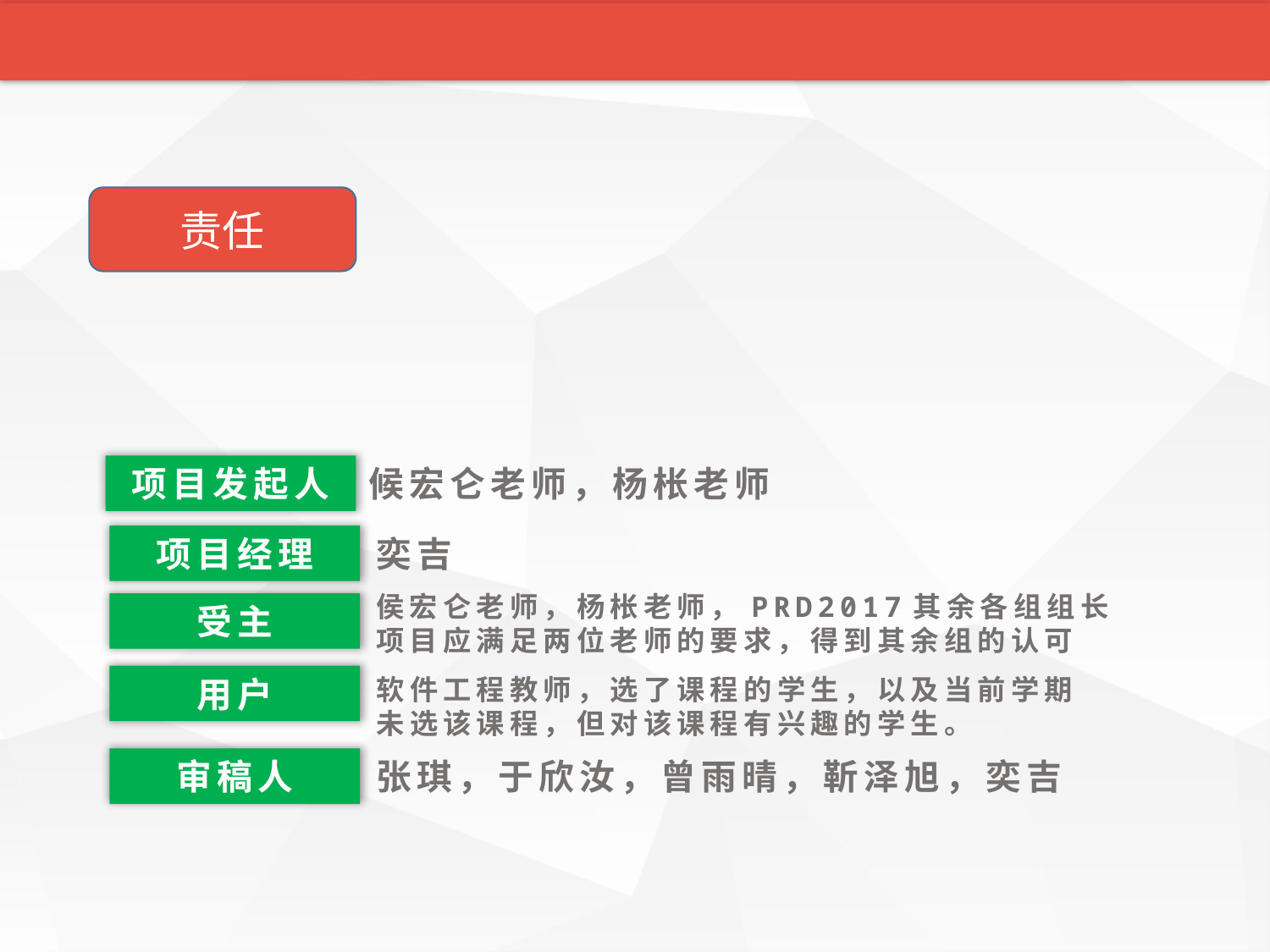

介绍
支持条件
计划要点
成员分工
项目计划
项目说明

责任
候宏仑老师，杨枨老师
项目发起人
项目经理
奕吉
侯宏仑老师，杨枨老师，PRD2017其余各组组长
项目应满足两位老师的要求，得到其余组的认可
受主
用户
软件工程教师，选了课程的学生，以及当前学期未选该课程，但对该课程有兴趣的学生。
审稿人
张琪，于欣汝，曾雨晴，靳泽旭，奕吉